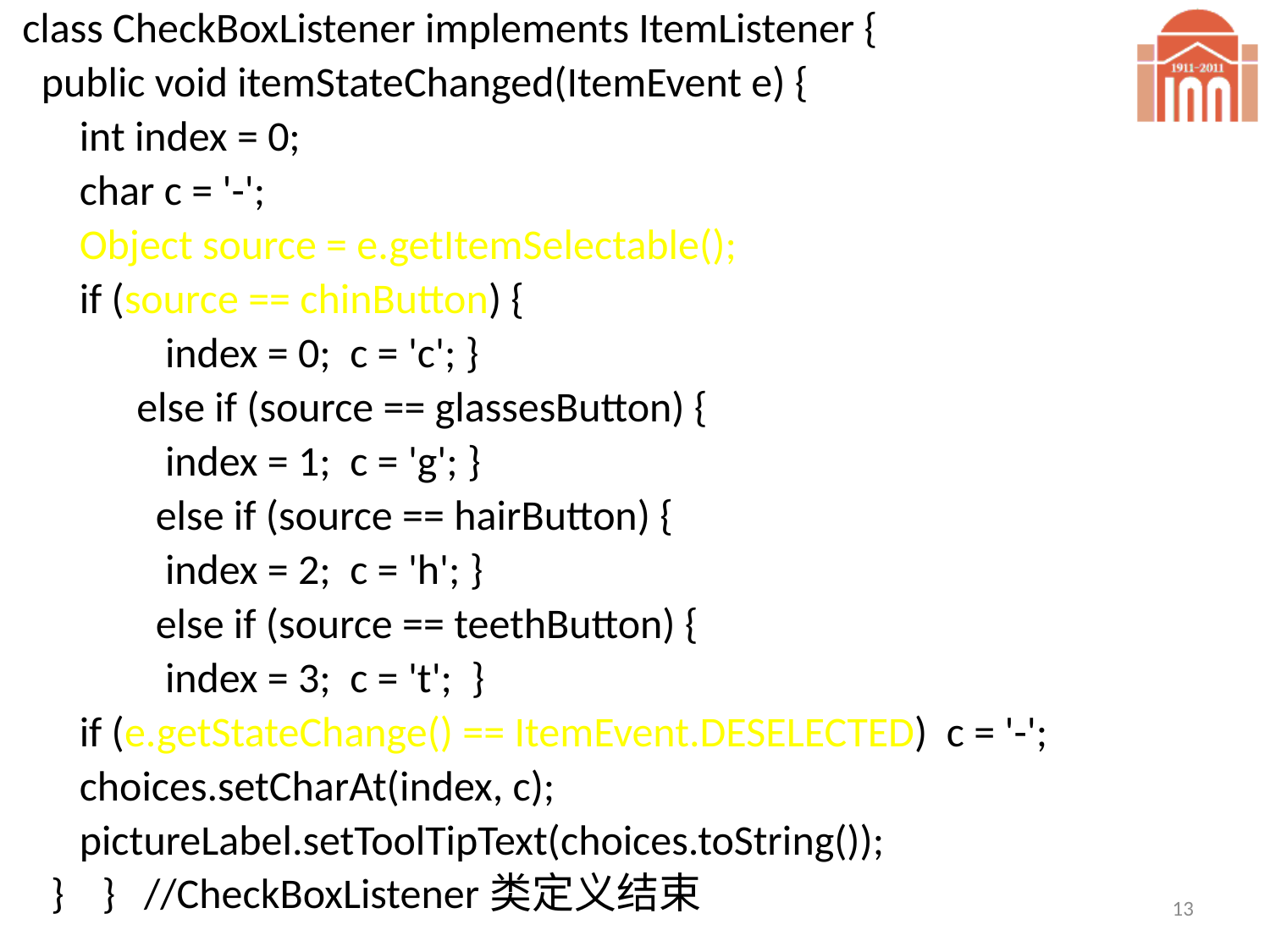

class CheckBoxListener implements ItemListener {
   public void itemStateChanged(ItemEvent e) {
       int index = 0;
       char c = '-';
       Object source = e.getItemSelectable();
       if (source == chinButton) {
                index = 0;  c = 'c'; }
             else if (source == glassesButton) {
                index = 1;  c = 'g'; }
               else if (source == hairButton) {
                index = 2;  c = 'h'; }
               else if (source == teethButton) {
                index = 3;  c = 't';  }
       if (e.getStateChange() == ItemEvent.DESELECTED)  c = '-';
       choices.setCharAt(index, c);
       pictureLabel.setToolTipText(choices.toString());
    }    }   //CheckBoxListener类定义结束
13